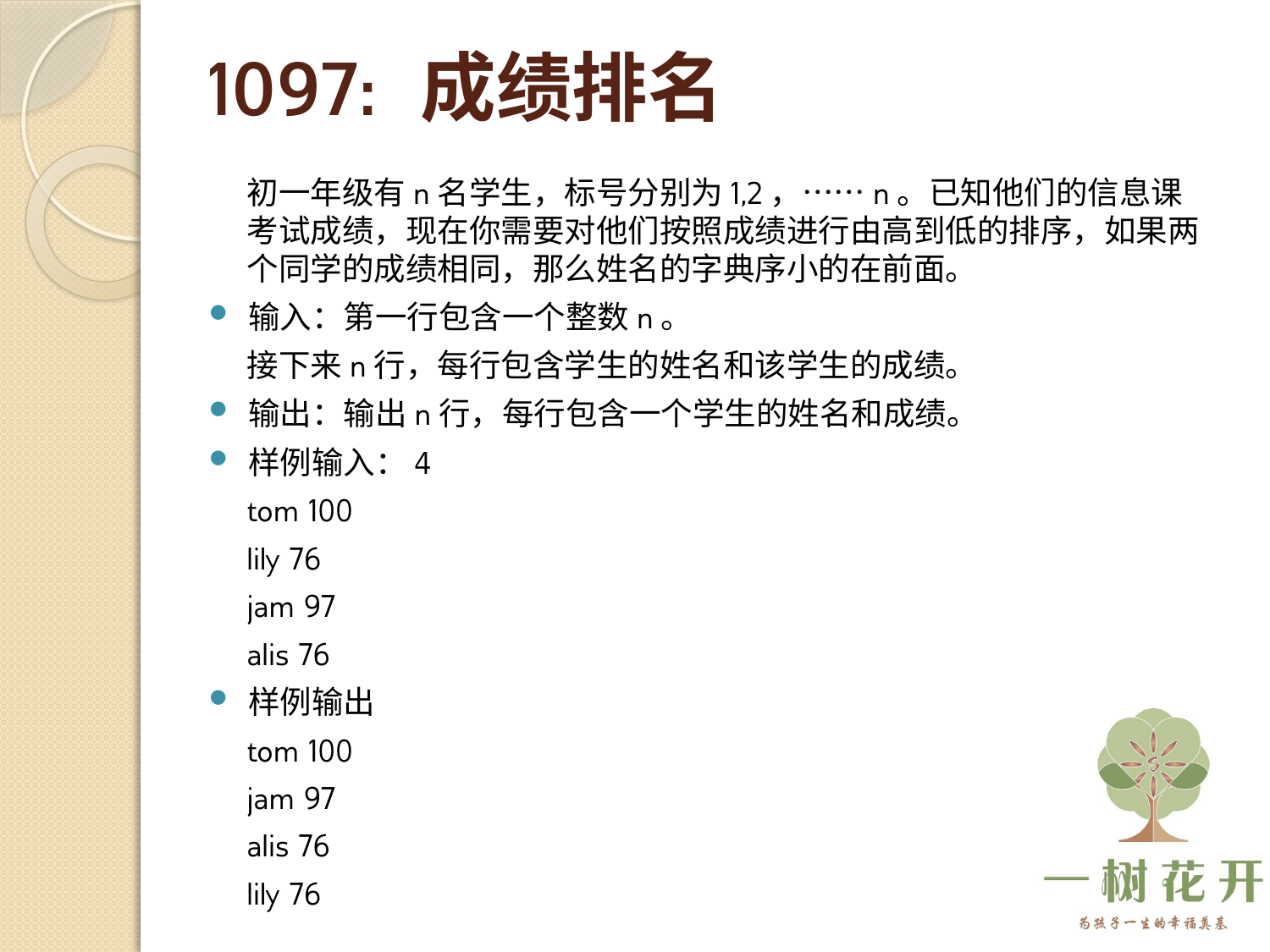

# 1097: 成绩排名
初一年级有n名学生，标号分别为1,2，……n。已知他们的信息课考试成绩，现在你需要对他们按照成绩进行由高到低的排序，如果两个同学的成绩相同，那么姓名的字典序小的在前面。
输入：第一行包含一个整数n。
接下来n行，每行包含学生的姓名和该学生的成绩。
输出：输出n行，每行包含一个学生的姓名和成绩。
样例输入：4
tom 100
lily 76
jam 97
alis 76
样例输出
tom 100
jam 97
alis 76
lily 76